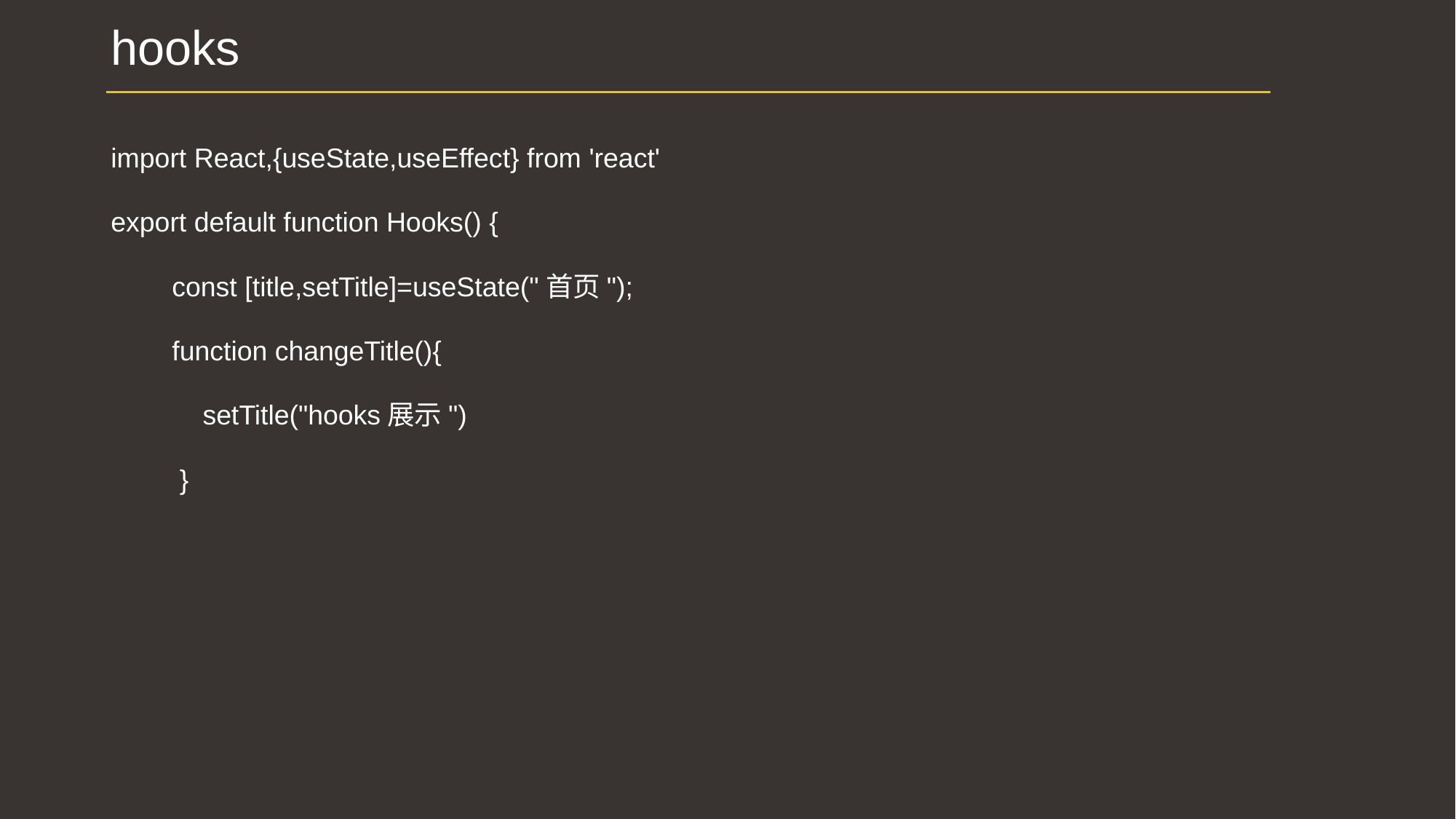

# hooks
import React,{useState,useEffect} from 'react'
export default function Hooks() {
        const [title,setTitle]=useState("首页");
        function changeTitle(){
            setTitle("hooks展示")
         }